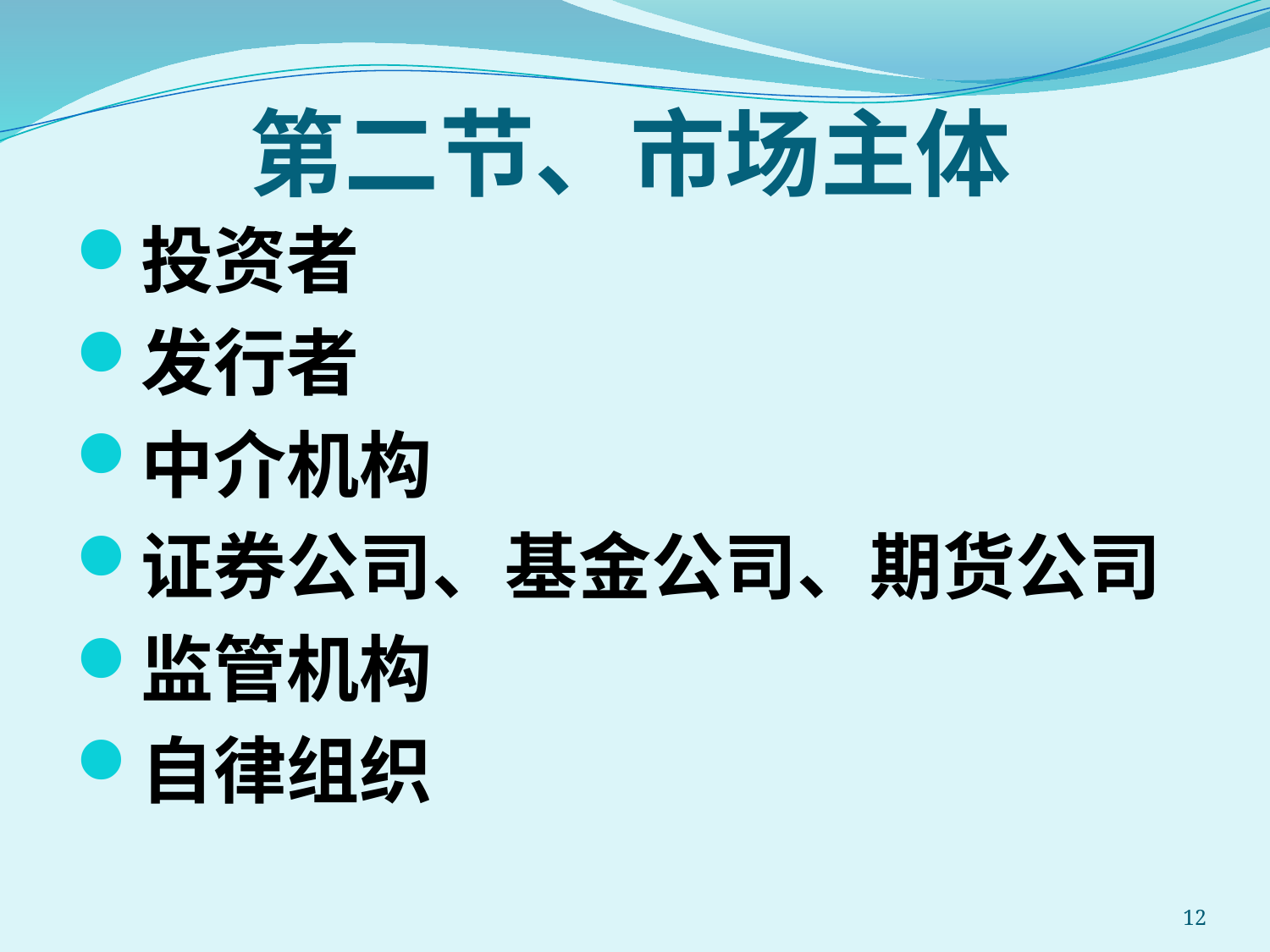

# 第二节、市场主体
投资者
发行者
中介机构
证券公司、基金公司、期货公司
监管机构
自律组织

12